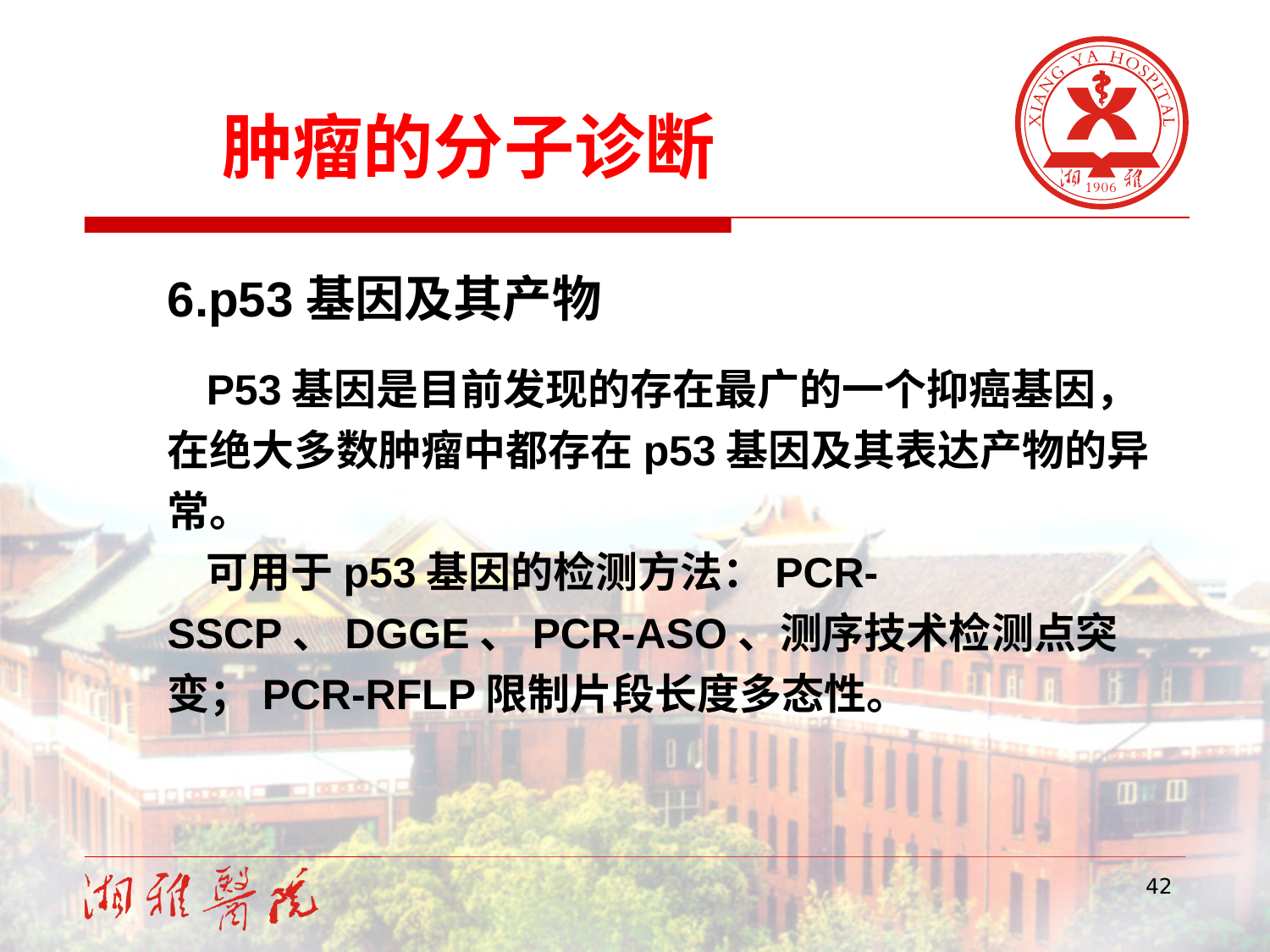

肿瘤的分子诊断
6.p53基因及其产物
    P53基因是目前发现的存在最广的一个抑癌基因，在绝大多数肿瘤中都存在p53基因及其表达产物的异常。
   可用于p53基因的检测方法：PCR-SSCP、DGGE、PCR-ASO、测序技术检测点突变；PCR-RFLP限制片段长度多态性。
42